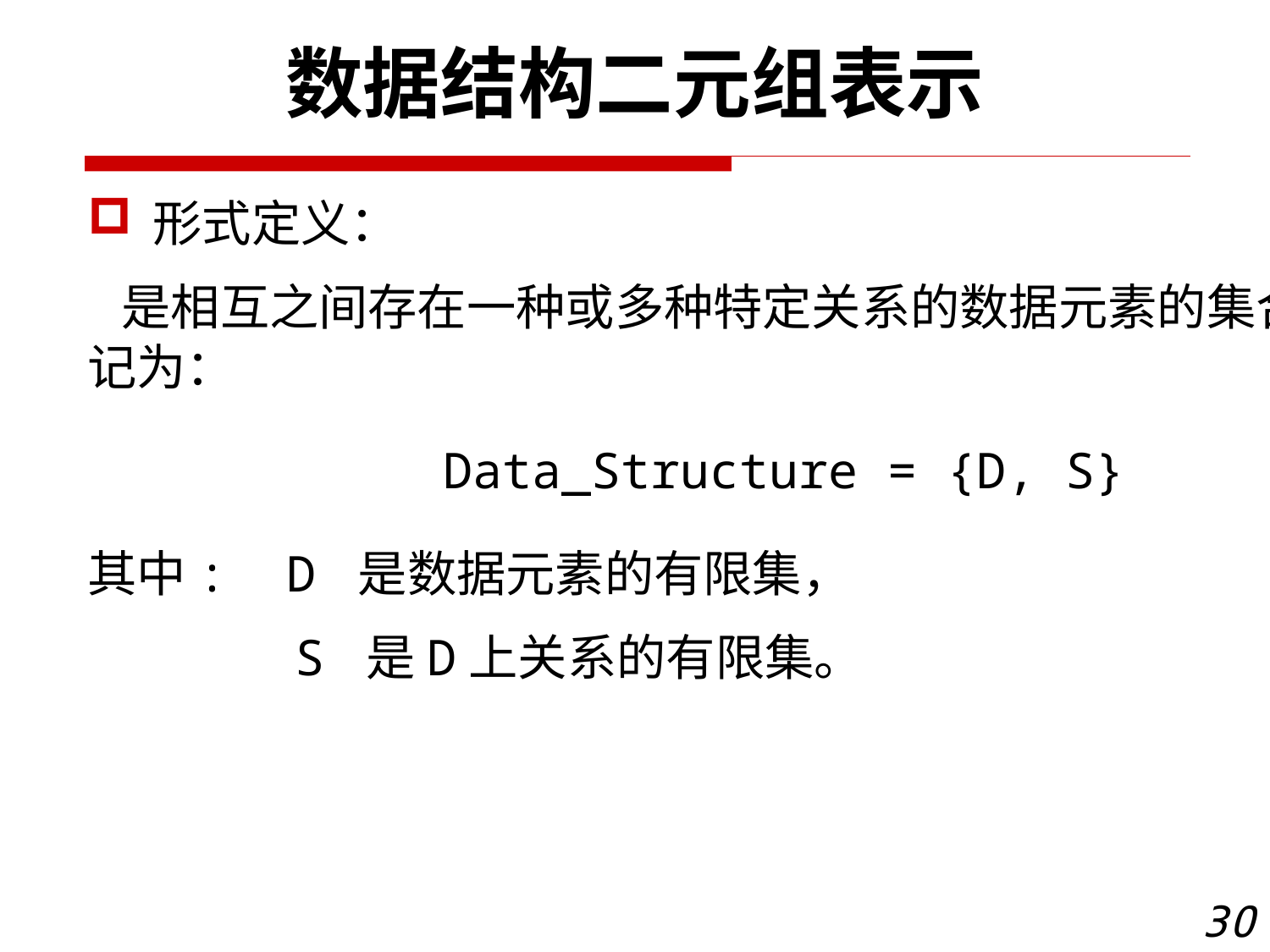

数据结构二元组表示
形式定义：
  是相互之间存在一种或多种特定关系的数据元素的集合。记为：
            Data_Structure = {D, S}
其中:  D 是数据元素的有限集，
       S 是D上关系的有限集。
30